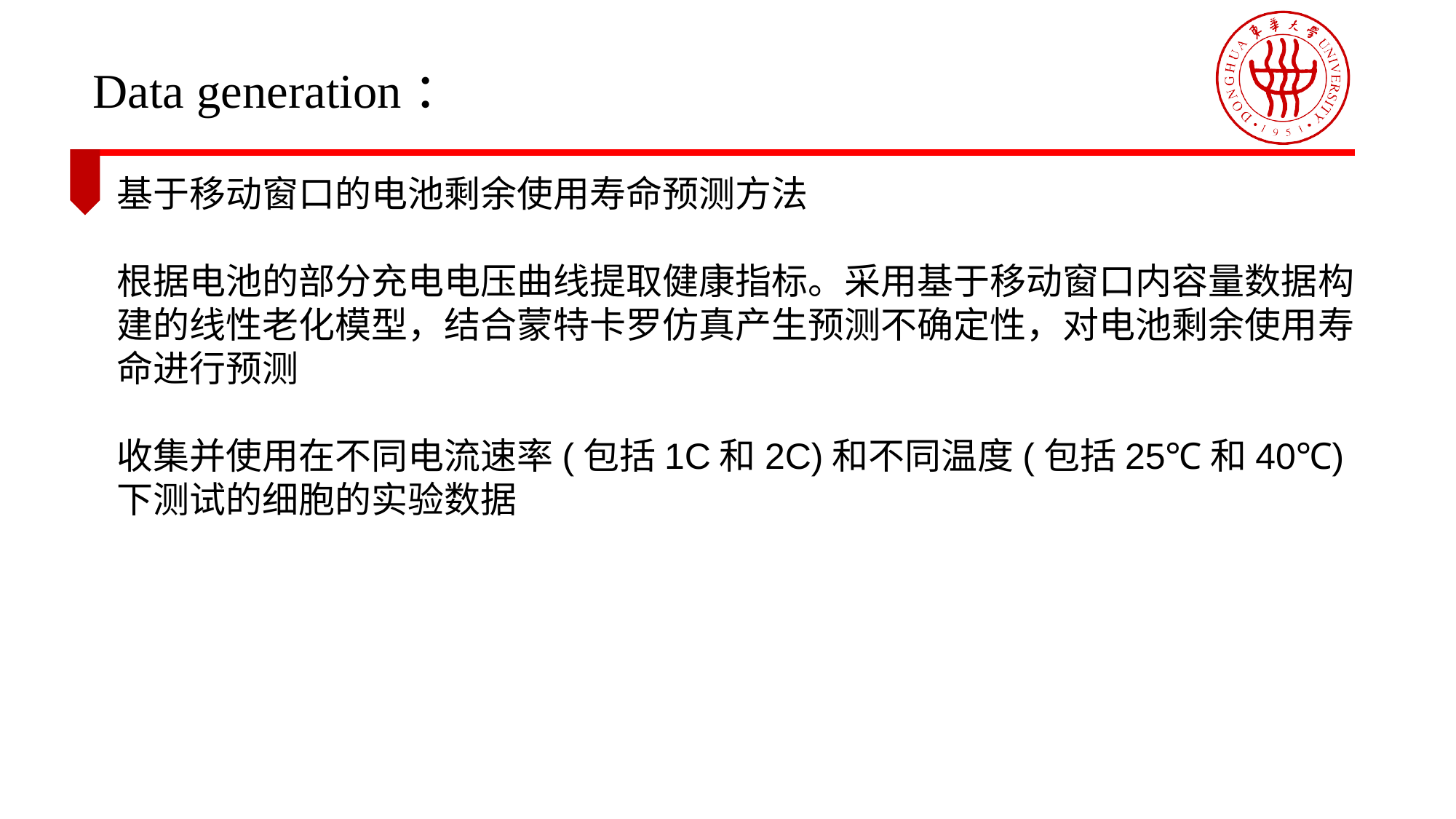

Data generation：
基于移动窗口的电池剩余使用寿命预测方法

根据电池的部分充电电压曲线提取健康指标。采用基于移动窗口内容量数据构建的线性老化模型，结合蒙特卡罗仿真产生预测不确定性，对电池剩余使用寿命进行预测

收集并使用在不同电流速率(包括1C和2C)和不同温度(包括25℃和40℃)下测试的细胞的实验数据